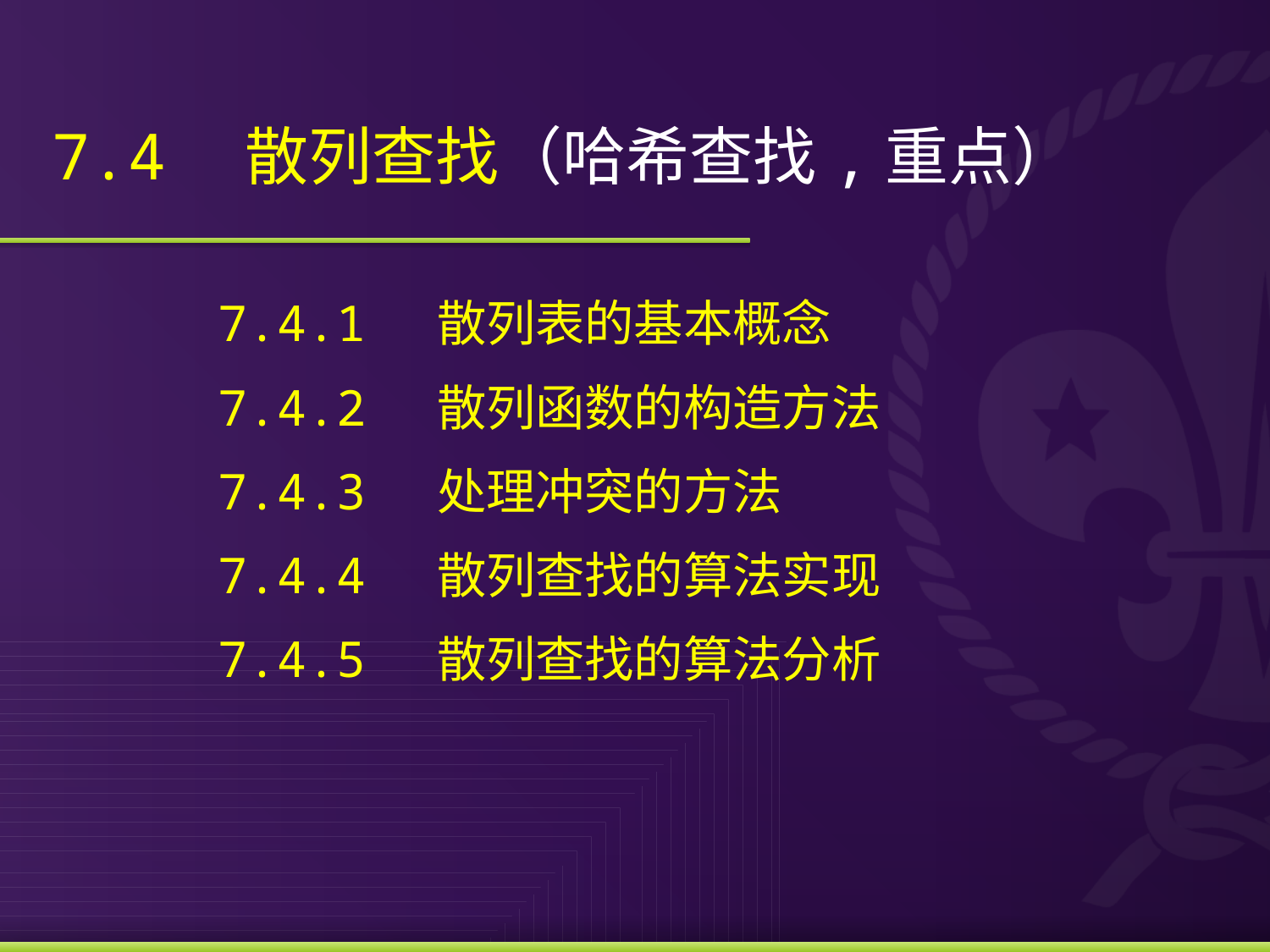

# 7.4　散列查找（哈希查找,重点）

7.4.1  散列表的基本概念
7.4.2  散列函数的构造方法
7.4.3  处理冲突的方法
7.4.4  散列查找的算法实现
7.4.5  散列查找的算法分析